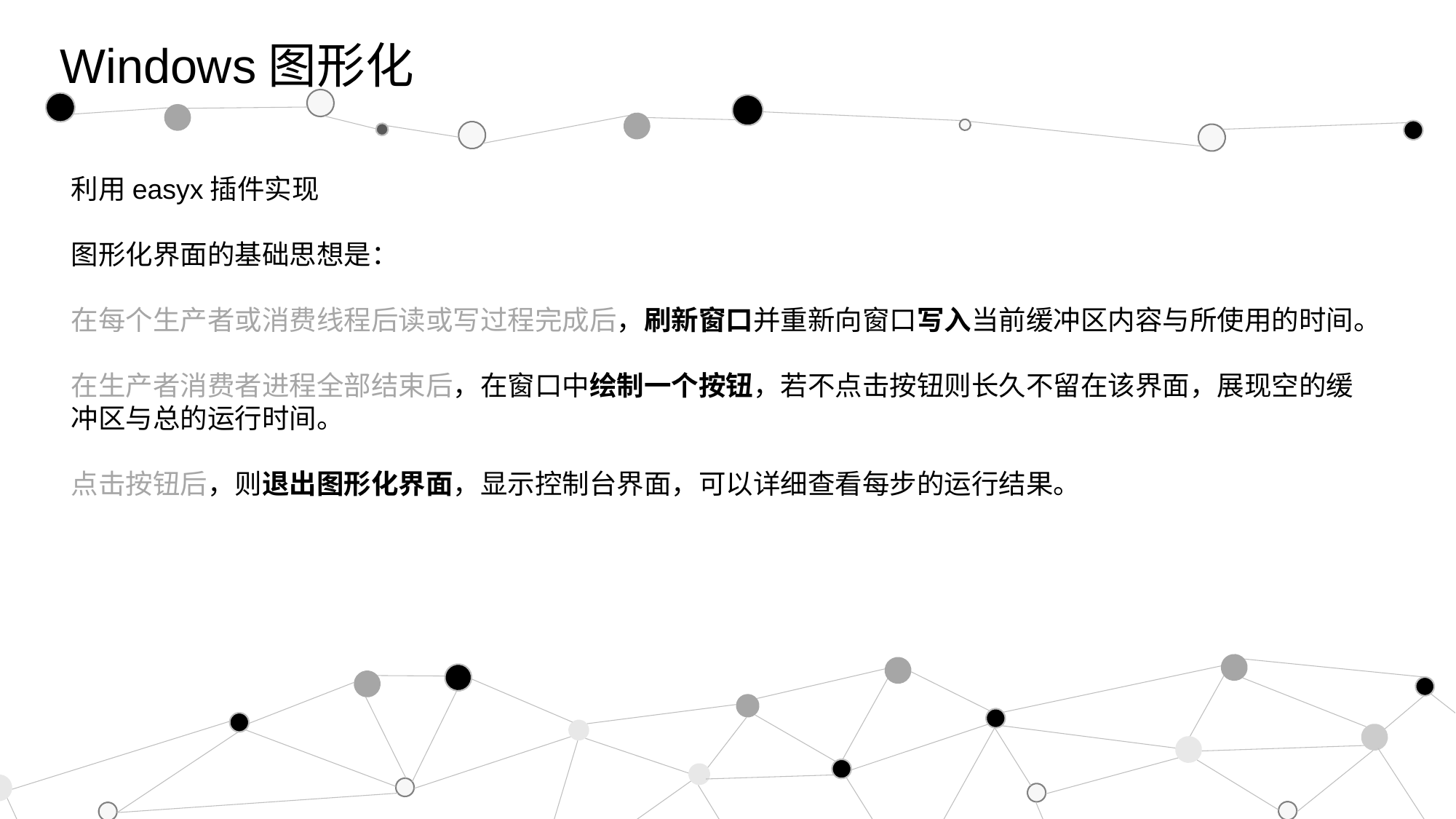

Windows图形化

利用easyx插件实现

图形化界面的基础思想是：

在每个生产者或消费线程后读或写过程完成后，刷新窗口并重新向窗口写入当前缓冲区内容与所使用的时间。

在生产者消费者进程全部结束后，在窗口中绘制一个按钮，若不点击按钮则长久不留在该界面，展现空的缓冲区与总的运行时间。

点击按钮后，则退出图形化界面，显示控制台界面，可以详细查看每步的运行结果。